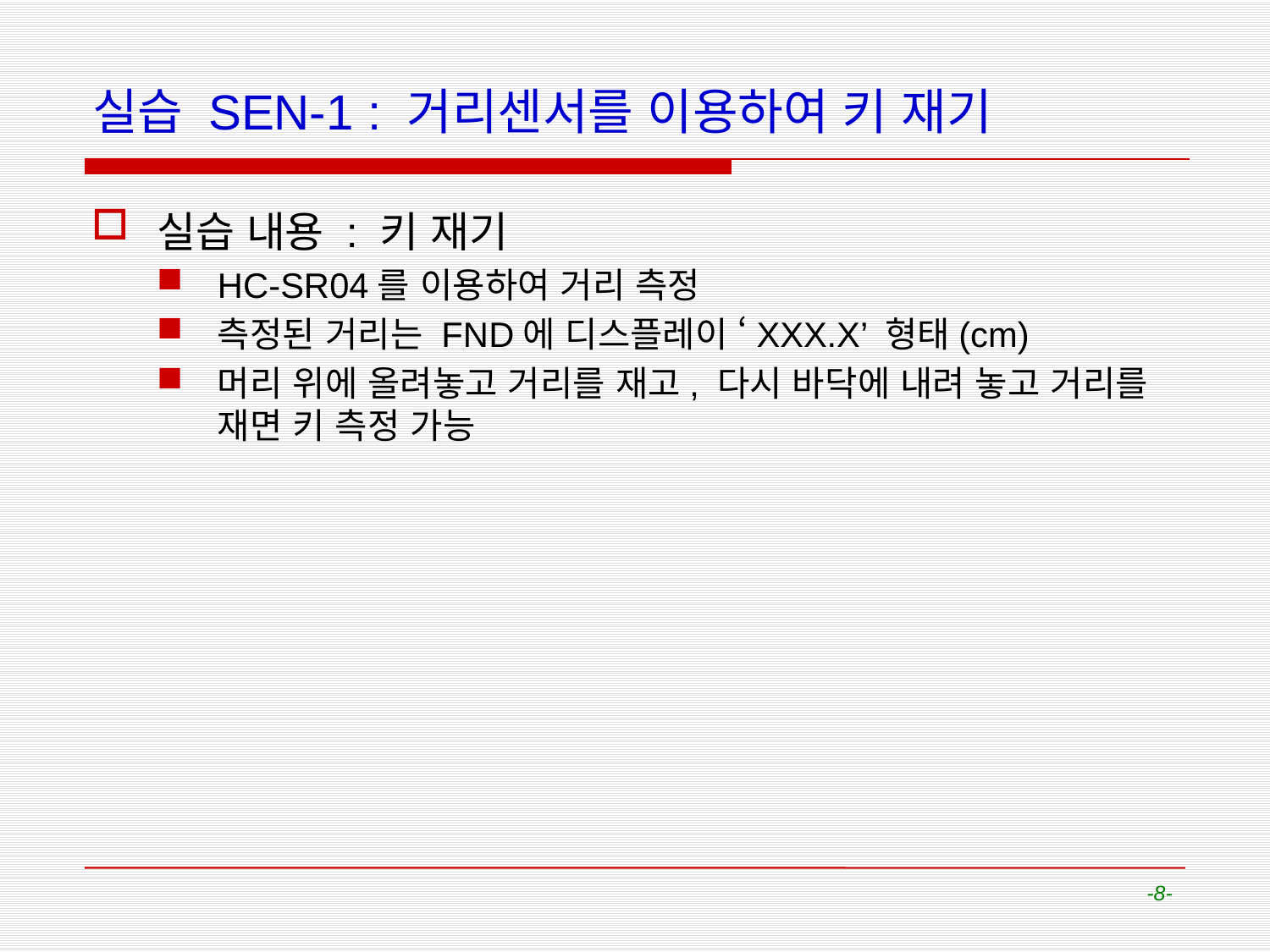

# 실습 SEN-1 : 거리센서를 이용하여 키 재기
실습 내용 : 키 재기
HC-SR04를 이용하여 거리 측정
측정된 거리는 FND에 디스플레이 ‘XXX.X’ 형태(cm)
머리 위에 올려놓고 거리를 재고, 다시 바닥에 내려 놓고 거리를 재면 키 측정 가능
-8-